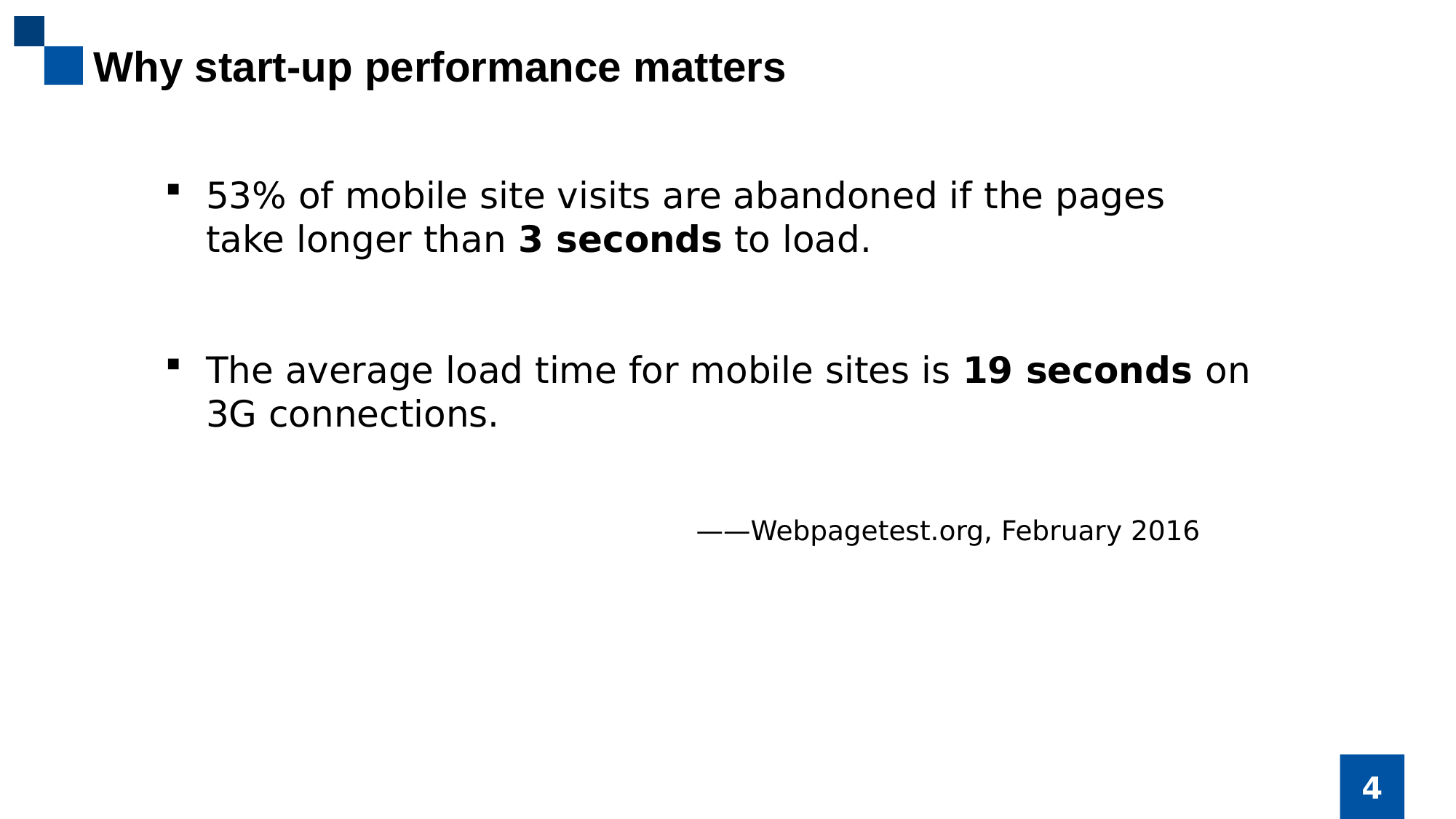

Why start-up performance matters
53% of mobile site visits are abandoned if the pages take longer than 3 seconds to load.

The average load time for mobile sites is 19 seconds on 3G connections.
Hyper-
connected
减少
环境污染
——Webpagetest.org, February 2016
4